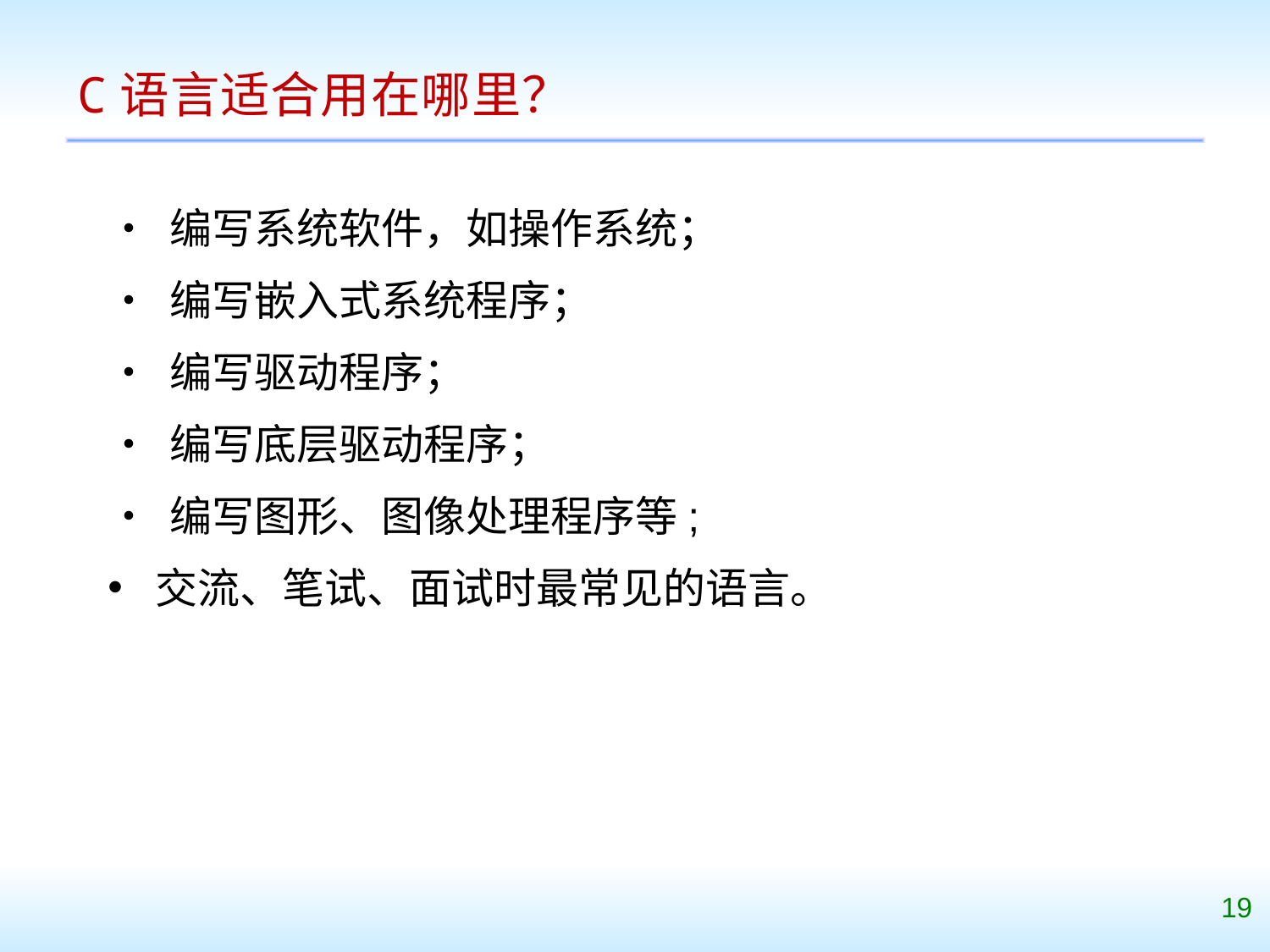

C语⾔适合用在哪⾥？
• 编写系统软件，如操作系统；
• 编写嵌入式系统程序；
• 编写驱动程序；
• 编写底层驱动程序；
• 编写图形、图像处理程序等;
交流、笔试、面试时最常见的语言。

19